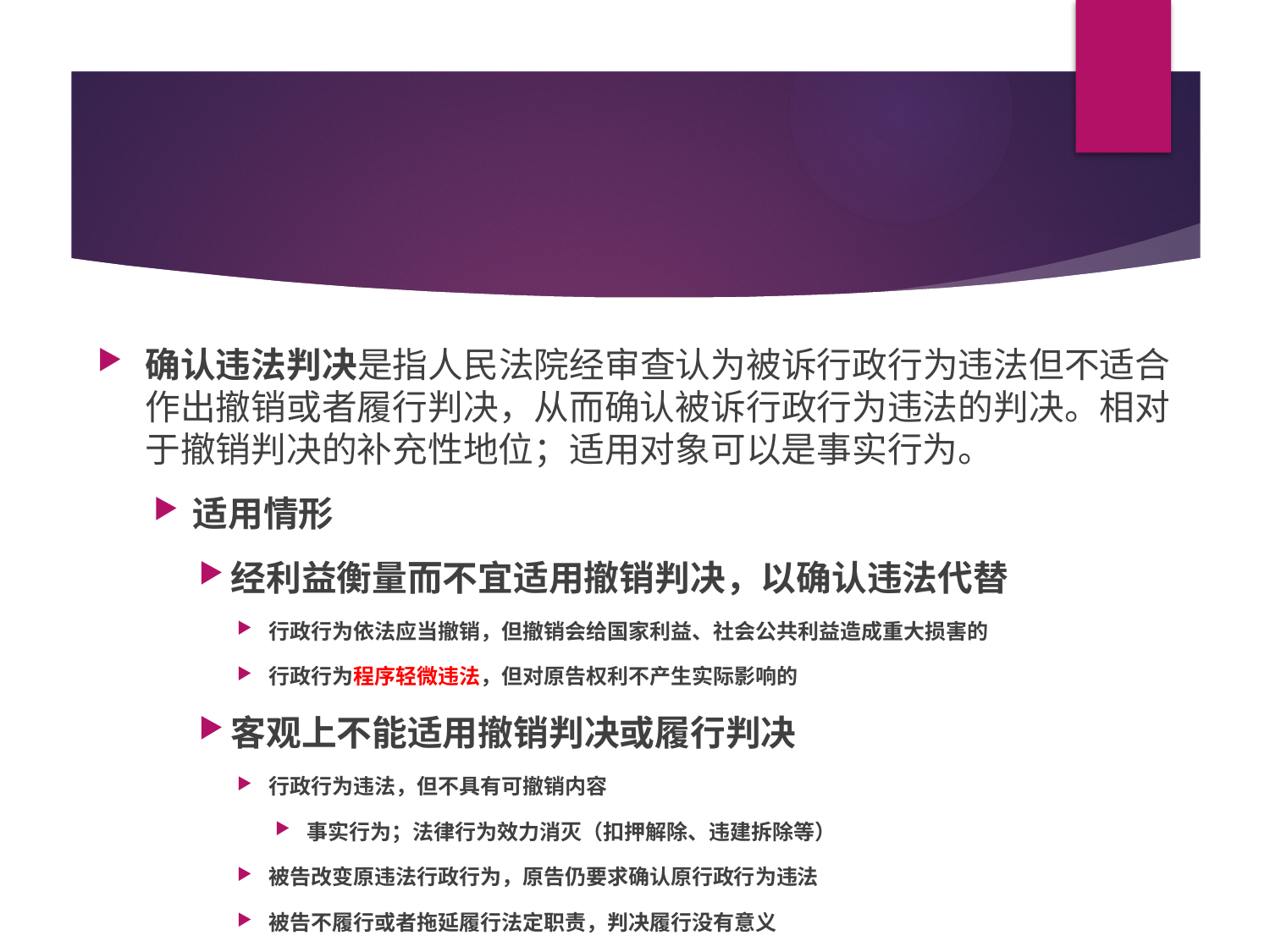

#
确认违法判决是指人民法院经审查认为被诉行政行为违法但不适合作出撤销或者履行判决，从而确认被诉行政行为违法的判决。相对于撤销判决的补充性地位；适用对象可以是事实行为。
适用情形
经利益衡量而不宜适用撤销判决，以确认违法代替
行政行为依法应当撤销，但撤销会给国家利益、社会公共利益造成重大损害的
行政行为程序轻微违法，但对原告权利不产生实际影响的
客观上不能适用撤销判决或履行判决
行政行为违法，但不具有可撤销内容
事实行为；法律行为效力消灭（扣押解除、违建拆除等）
被告改变原违法行政行为，原告仍要求确认原行政行为违法
被告不履行或者拖延履行法定职责，判决履行没有意义